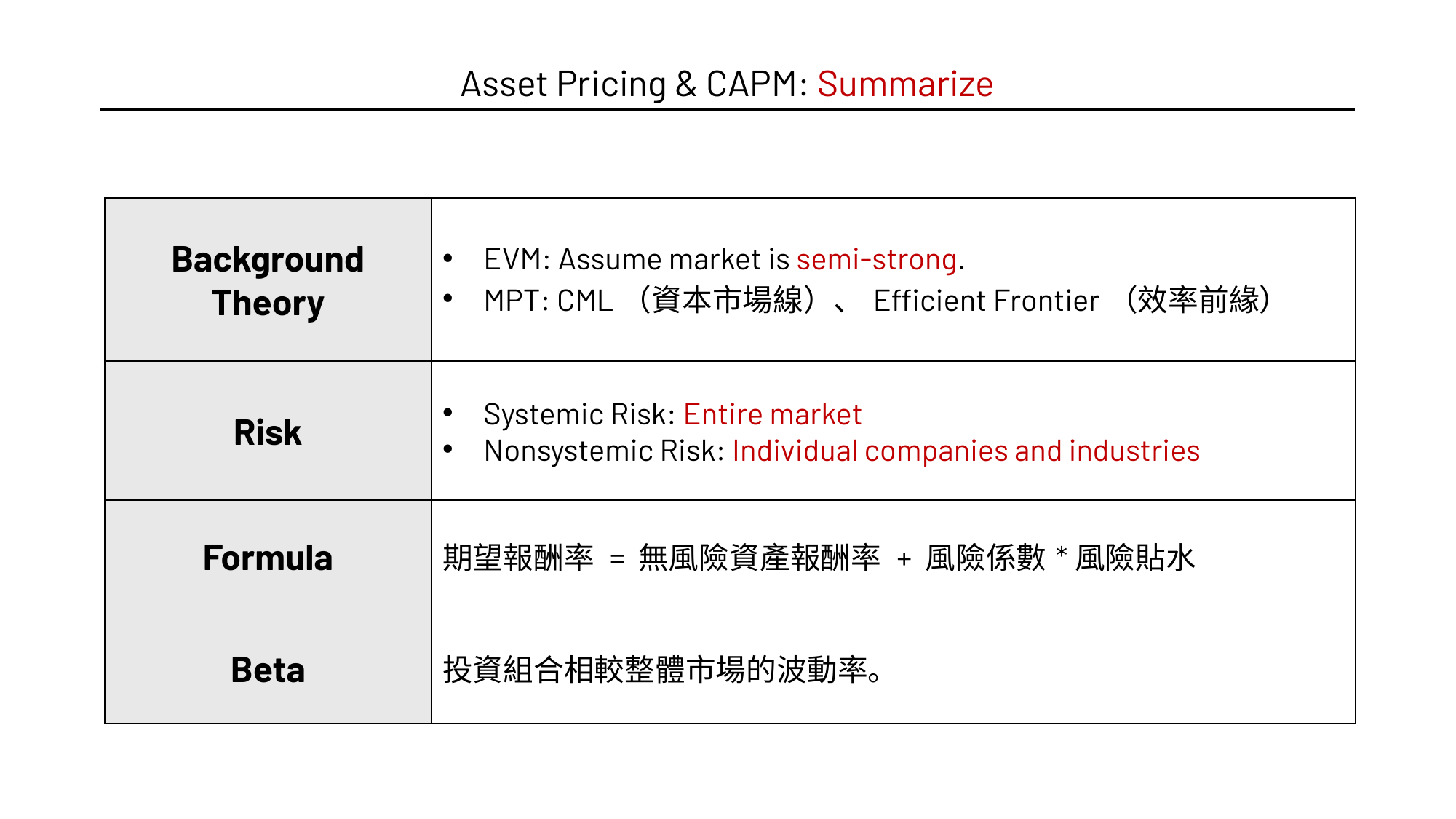

Asset Pricing & CAPM: Summarize
| Background Theory | EVM: Assume market is semi-strong. MPT: CML（資本市場線）、Efficient Frontier（效率前緣） |
| --- | --- |
| Risk | Systemic Risk: Entire market Nonsystemic Risk: Individual companies and industries |
| Formula | 期望報酬率 = 無風險資產報酬率 + 風險係數\*風險貼水 |
| Beta | 投資組合相較整體市場的波動率。 |